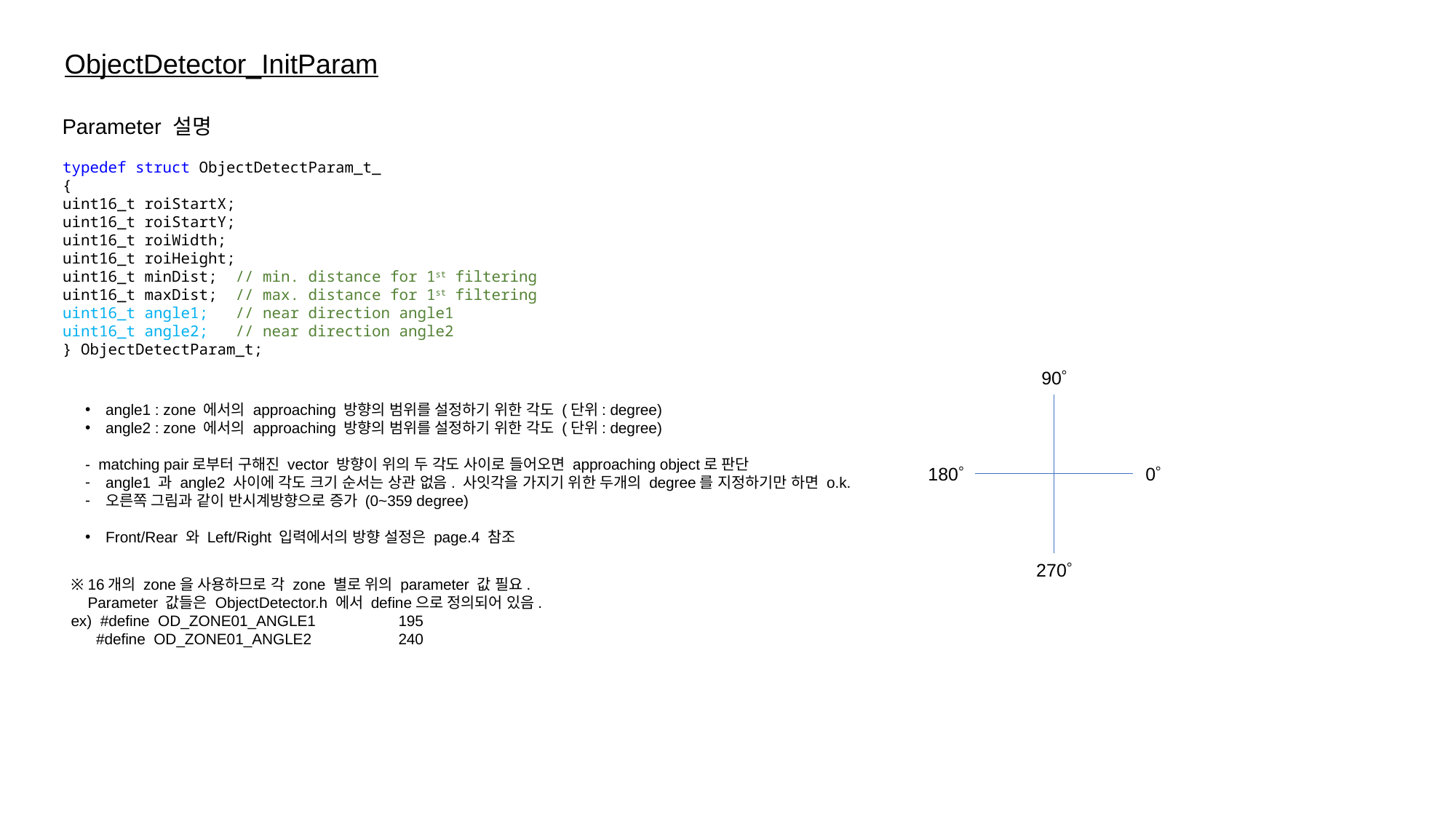

ObjectDetector_InitParam
Parameter 설명
typedef struct ObjectDetectParam_t_
{
uint16_t roiStartX;
uint16_t roiStartY;
uint16_t roiWidth;
uint16_t roiHeight;
uint16_t minDist;  // min. distance for 1st filtering
uint16_t maxDist;  // max. distance for 1st filtering
uint16_t angle1;   // near direction angle1
uint16_t angle2;   // near direction angle2
} ObjectDetectParam_t;
90°
angle1 : zone 에서의 approaching 방향의 범위를 설정하기 위한 각도 (단위: degree)
angle2 : zone 에서의 approaching 방향의 범위를 설정하기 위한 각도 (단위: degree)

-  matching pair로부터 구해진 vector 방향이 위의 두 각도 사이로 들어오면 approaching object로 판단
angle1 과 angle2 사이에 각도 크기 순서는 상관 없음. 사잇각을 가지기 위한 두개의 degree를 지정하기만 하면 o.k.
오른쪽 그림과 같이 반시계방향으로 증가 (0~359 degree)

Front/Rear 와 Left/Right 입력에서의 방향 설정은 page.4 참조

180°
0°
270°
※ 16개의 zone을 사용하므로 각 zone 별로 위의 parameter 값 필요.
    Parameter 값들은 ObjectDetector.h 에서 define으로 정의되어 있음.
ex)  #define  OD_ZONE01_ANGLE1	195
      #define  OD_ZONE01_ANGLE2	240